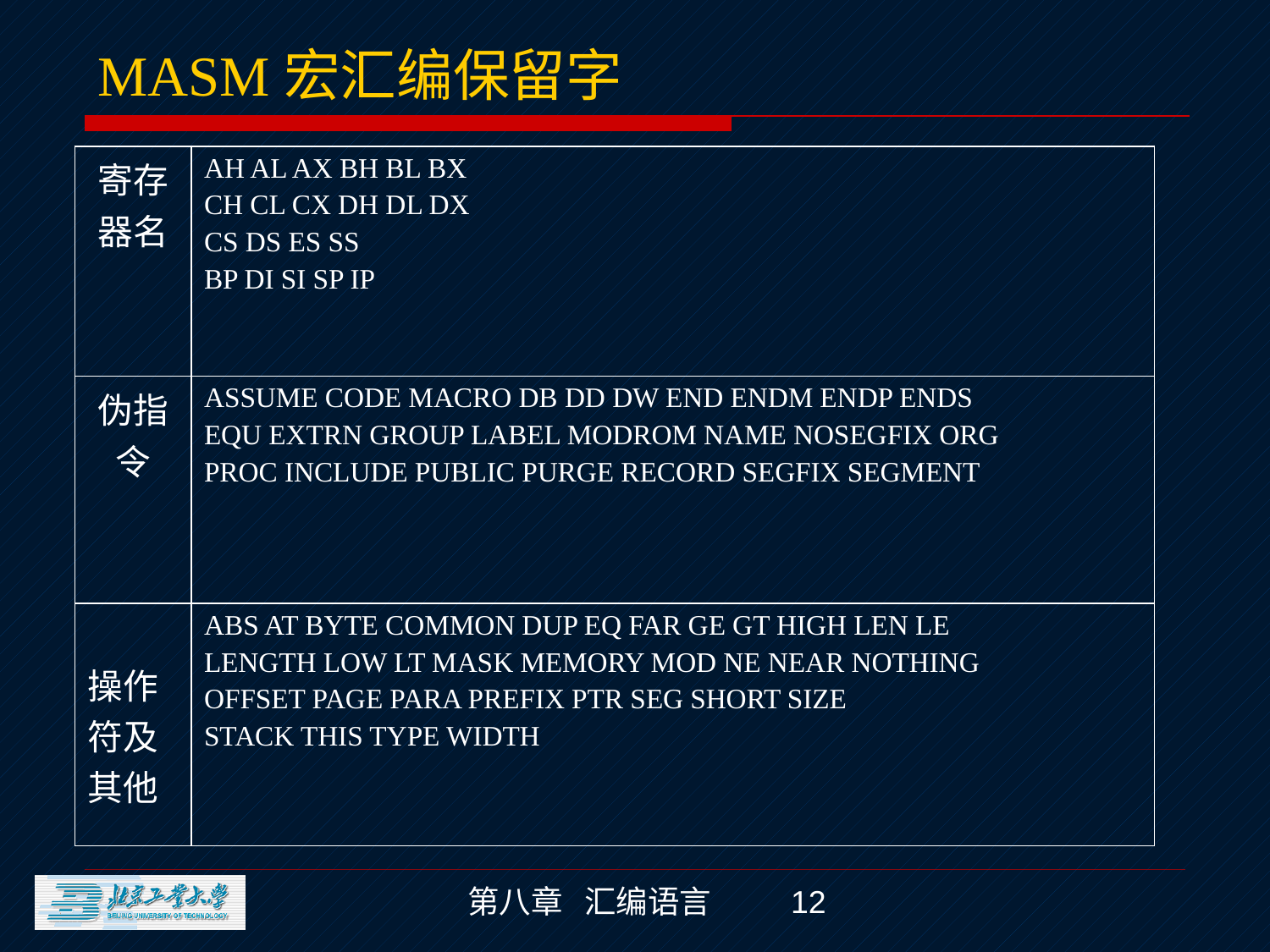

# MASM宏汇编保留字
| 寄存器名 | AH AL AX BH BL BX CH CL CX DH DL DX CS DS ES SS BP DI SI SP IP |
| --- | --- |
| 伪指令 | ASSUME CODE MACRO DB DD DW END ENDM ENDP ENDS EQU EXTRN GROUP LABEL MODROM NAME NOSEGFIX ORG PROC INCLUDE PUBLIC PURGE RECORD SEGFIX SEGMENT |
| 操作符及其他 | ABS AT BYTE COMMON DUP EQ FAR GE GT HIGH LEN LE LENGTH LOW LT MASK MEMORY MOD NE NEAR NOTHING OFFSET PAGE PARA PREFIX PTR SEG SHORT SIZE STACK THIS TYPE WIDTH |